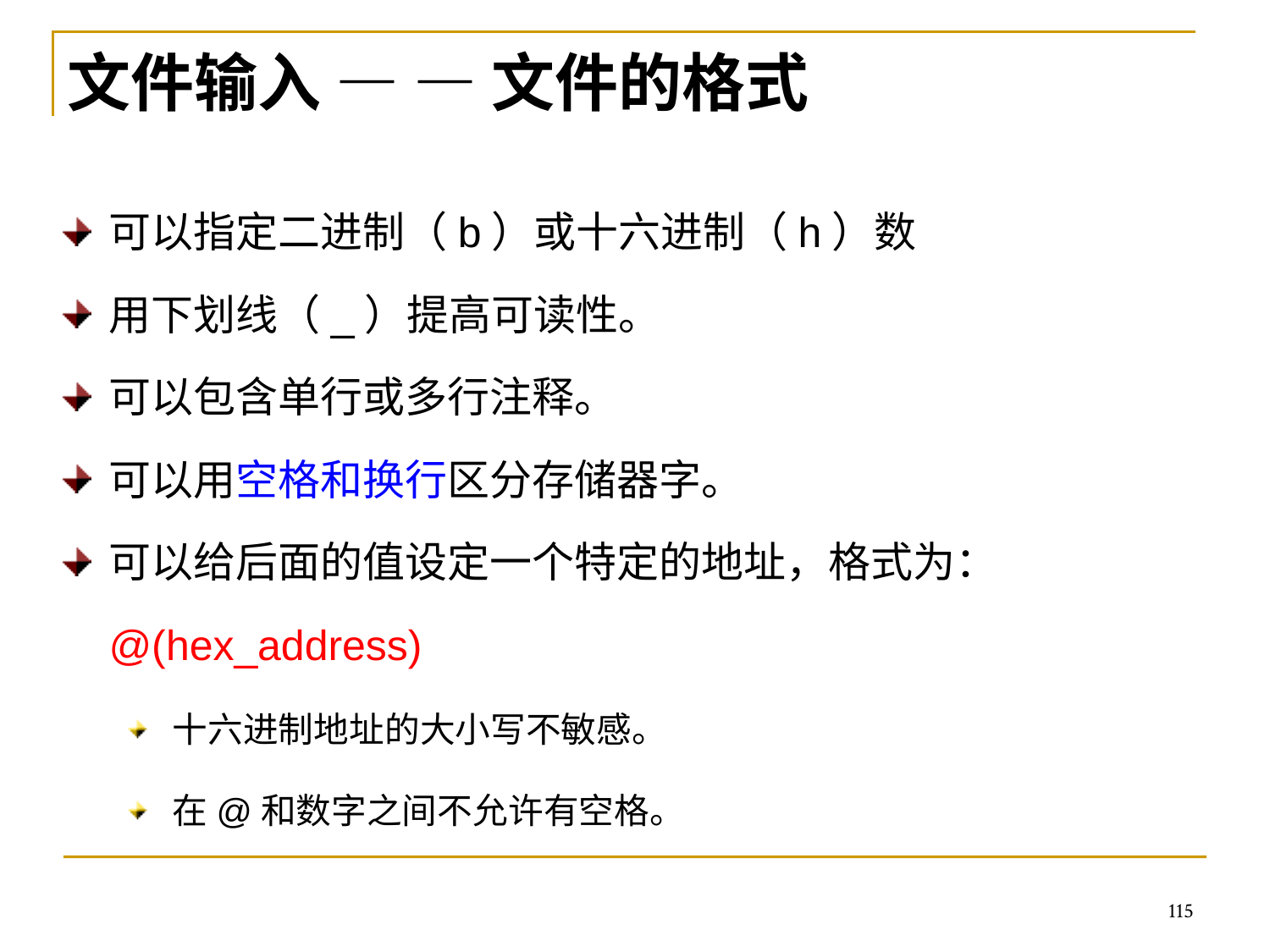

文件输入 — — 文件的格式
可以指定二进制（b）或十六进制（h）数
用下划线（_）提高可读性。
可以包含单行或多行注释。
可以用空格和换行区分存储器字。
可以给后面的值设定一个特定的地址，格式为：
    @(hex_address)
十六进制地址的大小写不敏感。
在@和数字之间不允许有空格。
115